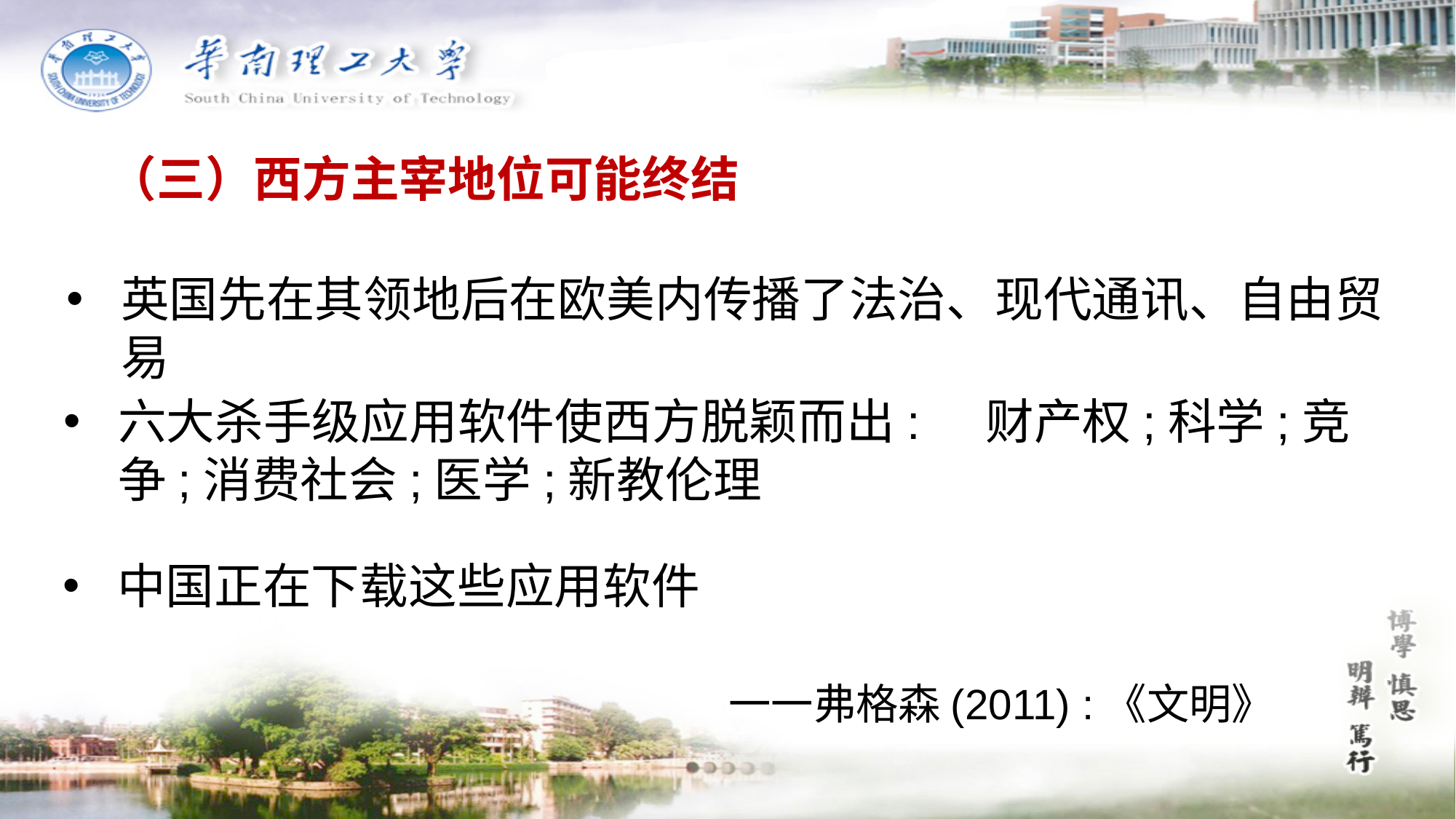

（三）西方主宰地位可能终结
英国先在其领地后在欧美内传播了法治、现代通讯、自由贸易
六大杀手级应用软件使西方脱颖而出:    财产权;科学;竞争;消费社会;医学;新教伦理
中国正在下载这些应用软件
一一弗格森(2011) :《文明》